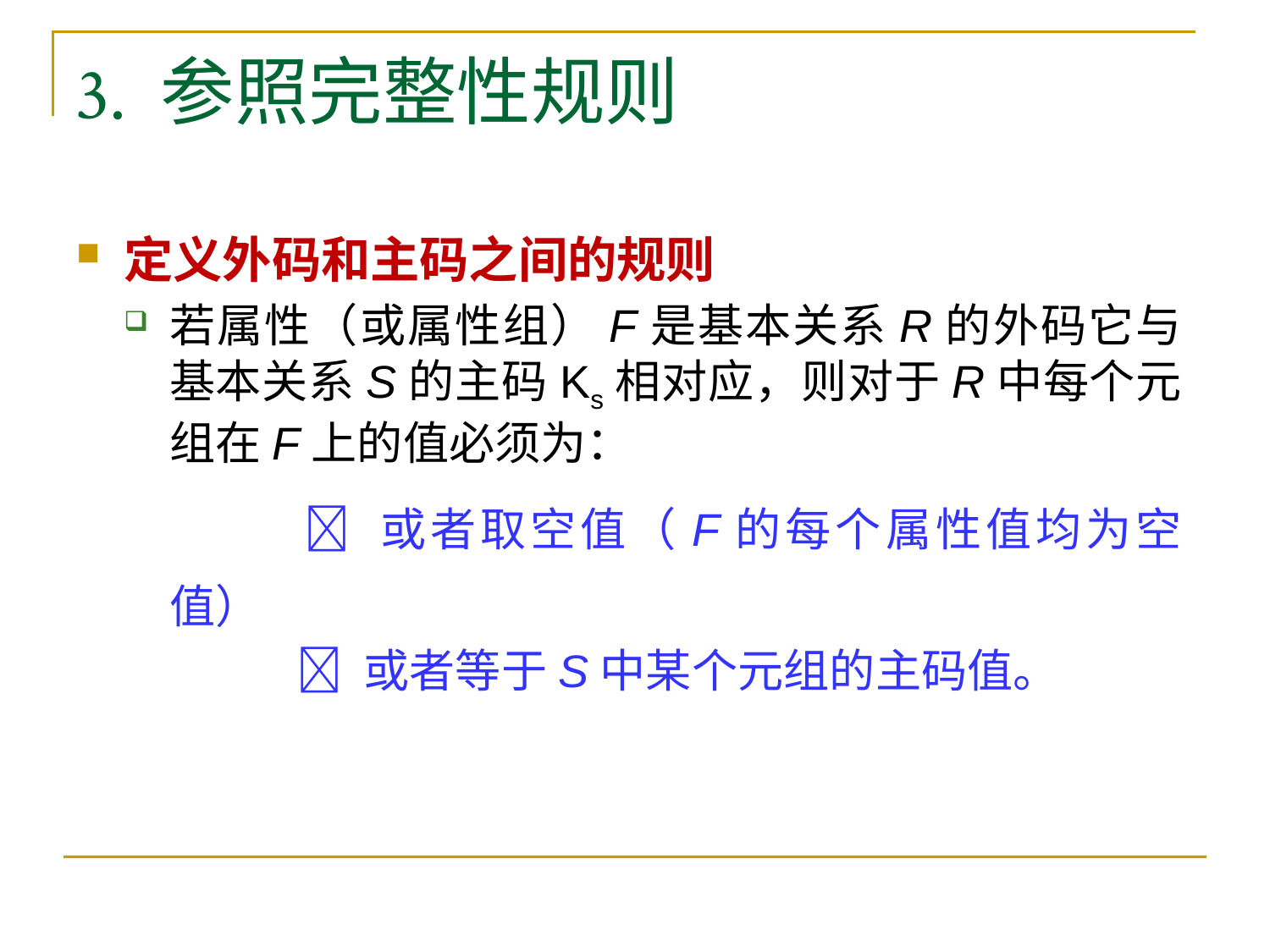

# 3. 参照完整性规则
定义外码和主码之间的规则
若属性（或属性组）F是基本关系R的外码它与基本关系S的主码Ks相对应，则对于R中每个元组在F上的值必须为：
		• 或者取空值（F的每个属性值均为空值）
		• 或者等于S中某个元组的主码值。